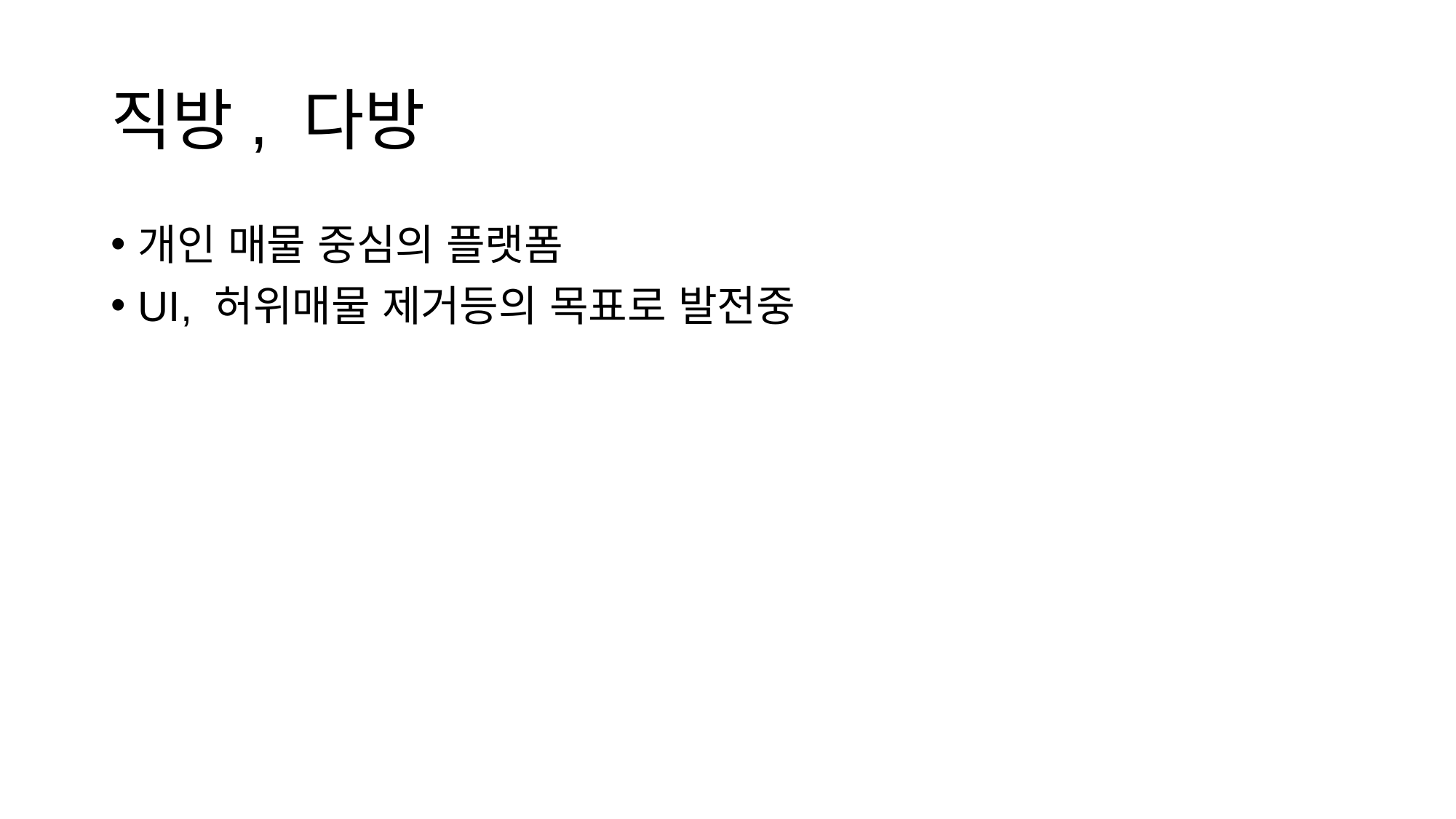

# 직방, 다방
개인 매물 중심의 플랫폼
UI, 허위매물 제거등의 목표로 발전중